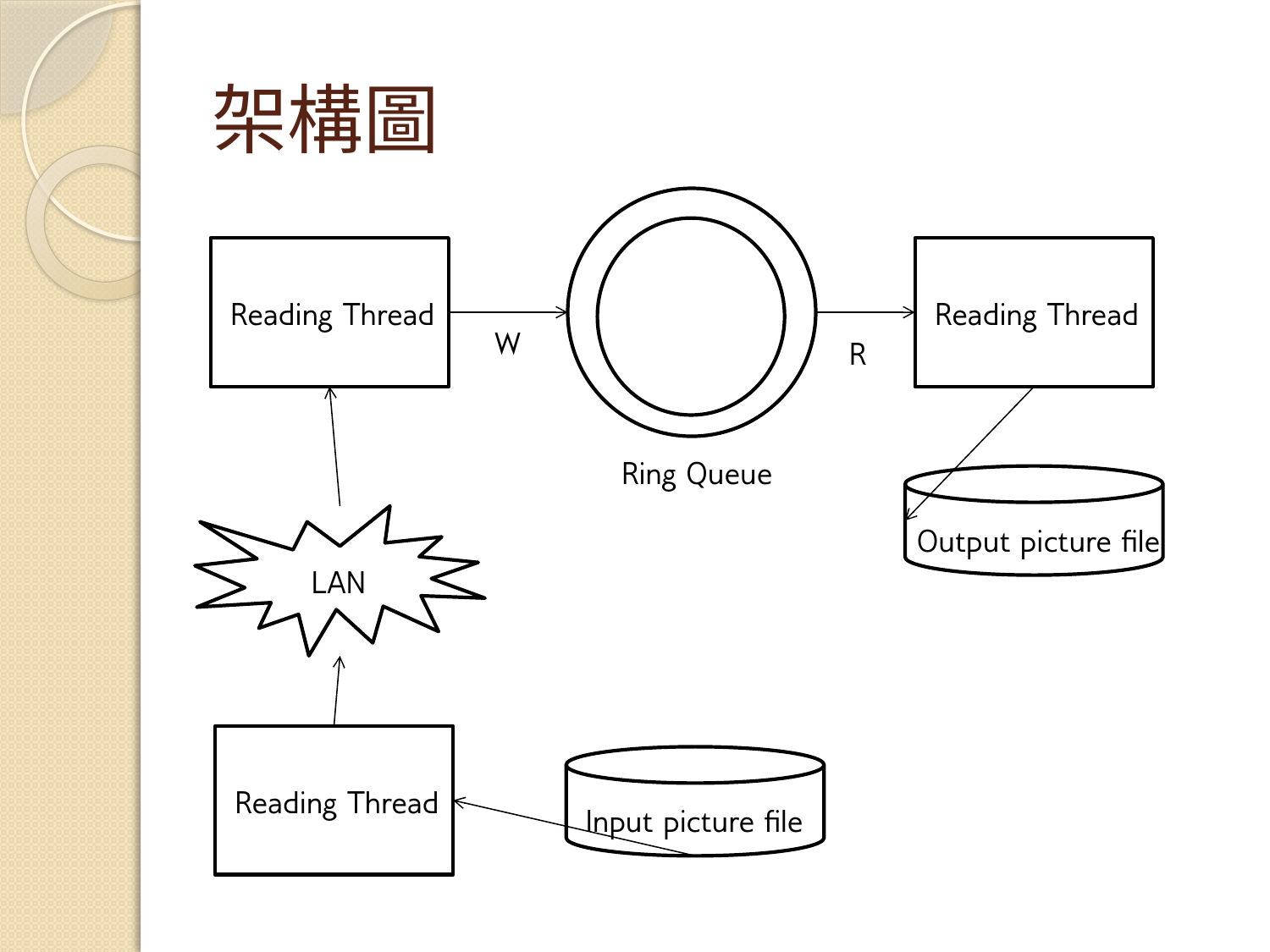

# 架構圖

Reading Thread
Reading Thread
W
R
Ring Queue

Output picture file
LAN

Reading Thread
Input picture file